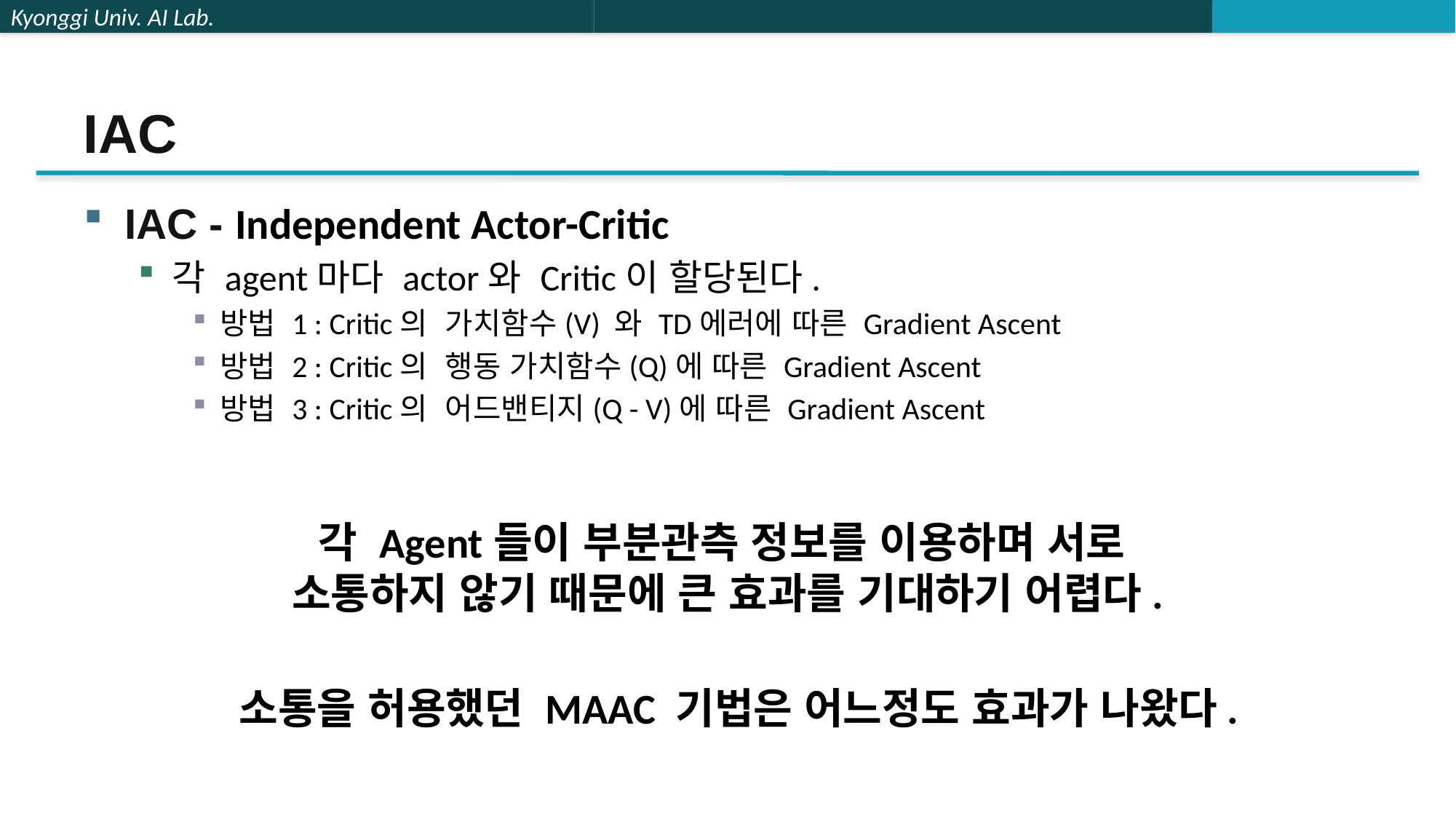

# IAC
IAC - Independent Actor-Critic
각 agent마다 actor와 Critic이 할당된다.
방법 1 : Critic의  가치함수(V) 와 TD에러에 따른 Gradient Ascent
방법 2 : Critic의  행동 가치함수(Q)에 따른 Gradient Ascent
방법 3 : Critic의  어드밴티지(Q - V)에 따른 Gradient Ascent

각 Agent들이 부분관측 정보를 이용하며 서로
소통하지 않기 때문에 큰 효과를 기대하기 어렵다.
소통을 허용했던 MAAC 기법은 어느정도 효과가 나왔다.